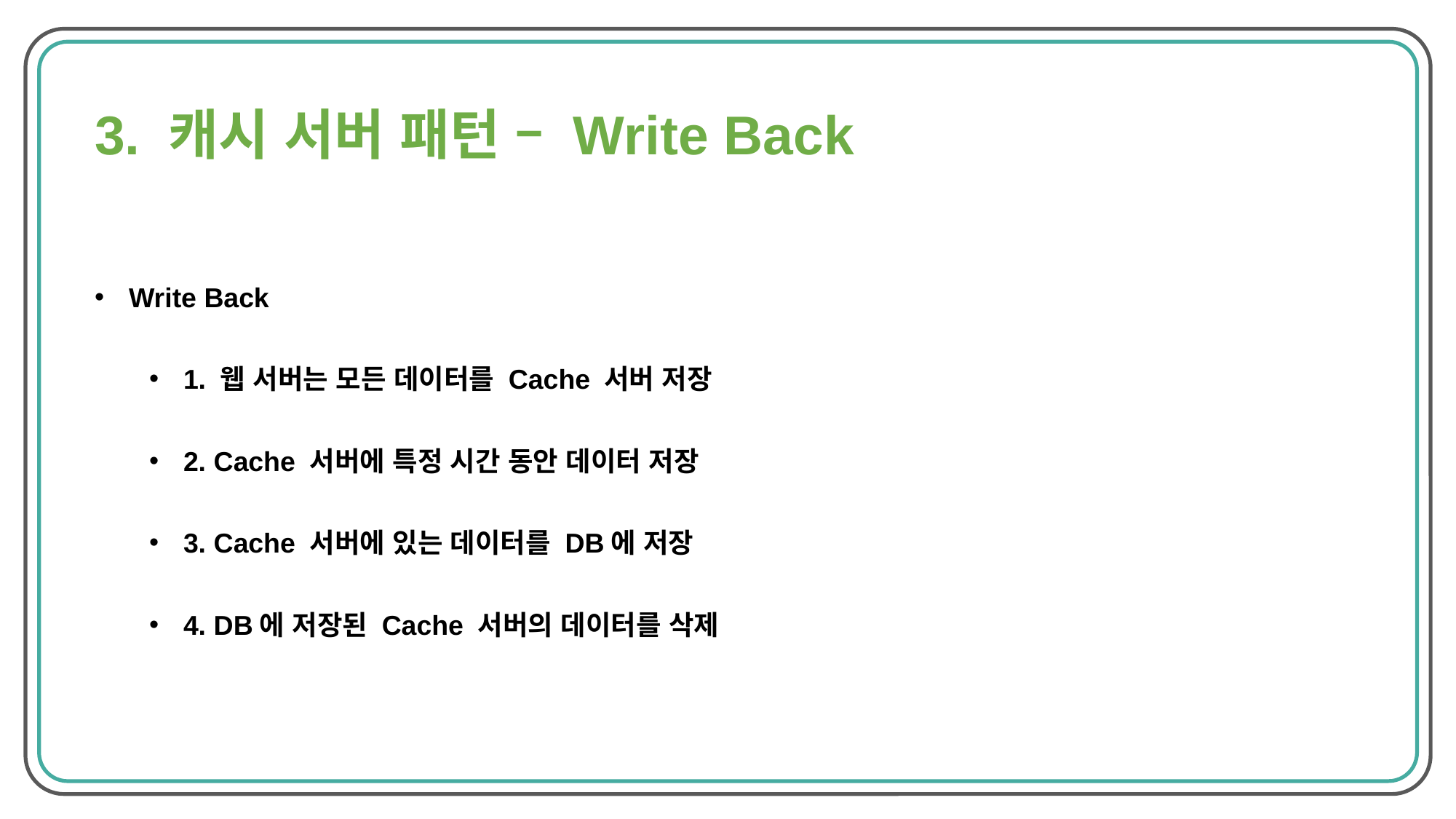

3. 캐시 서버 패턴 – Write Back
Write Back
1. 웹 서버는 모든 데이터를 Cache 서버 저장
2. Cache 서버에 특정 시간 동안 데이터 저장
3. Cache 서버에 있는 데이터를 DB에 저장
4. DB에 저장된 Cache 서버의 데이터를 삭제